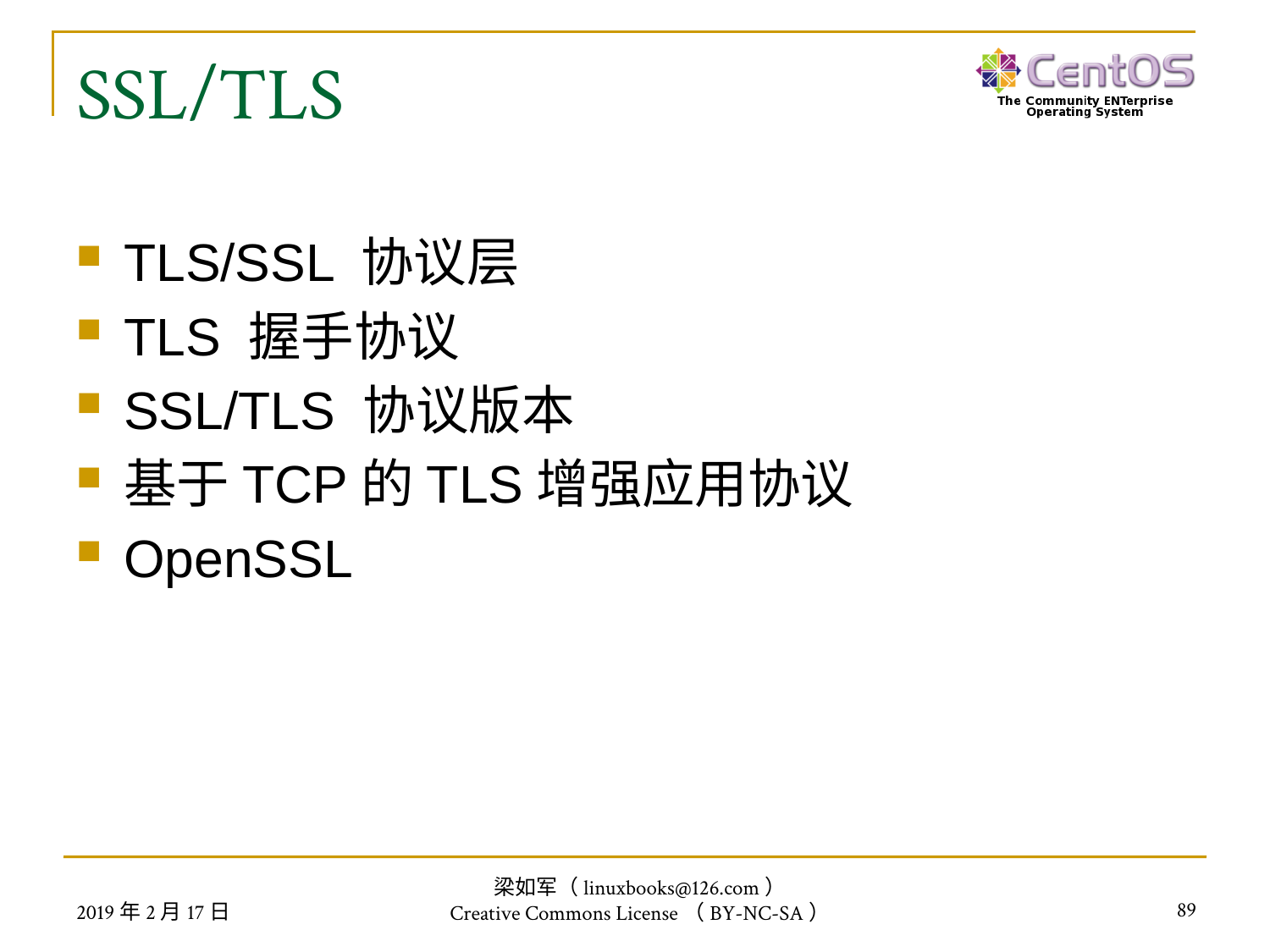

# SSL/TLS
TLS/SSL 协议层
TLS 握手协议
SSL/TLS 协议版本
基于TCP的TLS增强应用协议
OpenSSL

89
2019年2月17日
梁如军（linuxbooks@126.com）
Creative Commons License（BY-NC-SA）